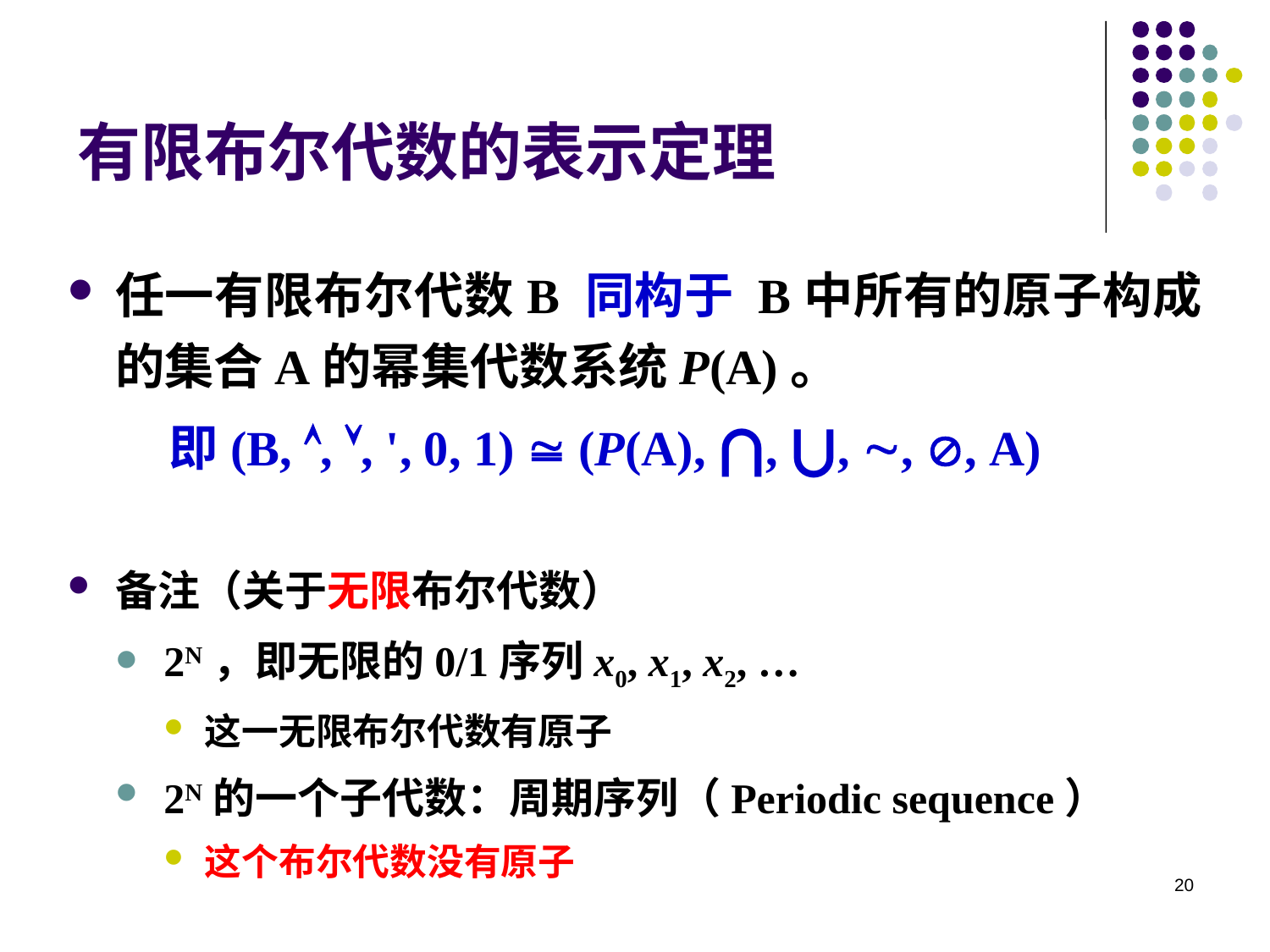

# 有限布尔代数的表示定理
任一有限布尔代数B 同构于 B中所有的原子构成的集合A的幂集代数系统P(A)。
        即(B, ∧, ∨, ', 0, 1) ≅ (P(A), ⋂, ⋃, ∼, ∅, A)

备注（关于无限布尔代数）
2N，即无限的0/1序列x0, x1, x2, …
这一无限布尔代数有原子
2N的一个子代数：周期序列（Periodic sequence）
这个布尔代数没有原子

20